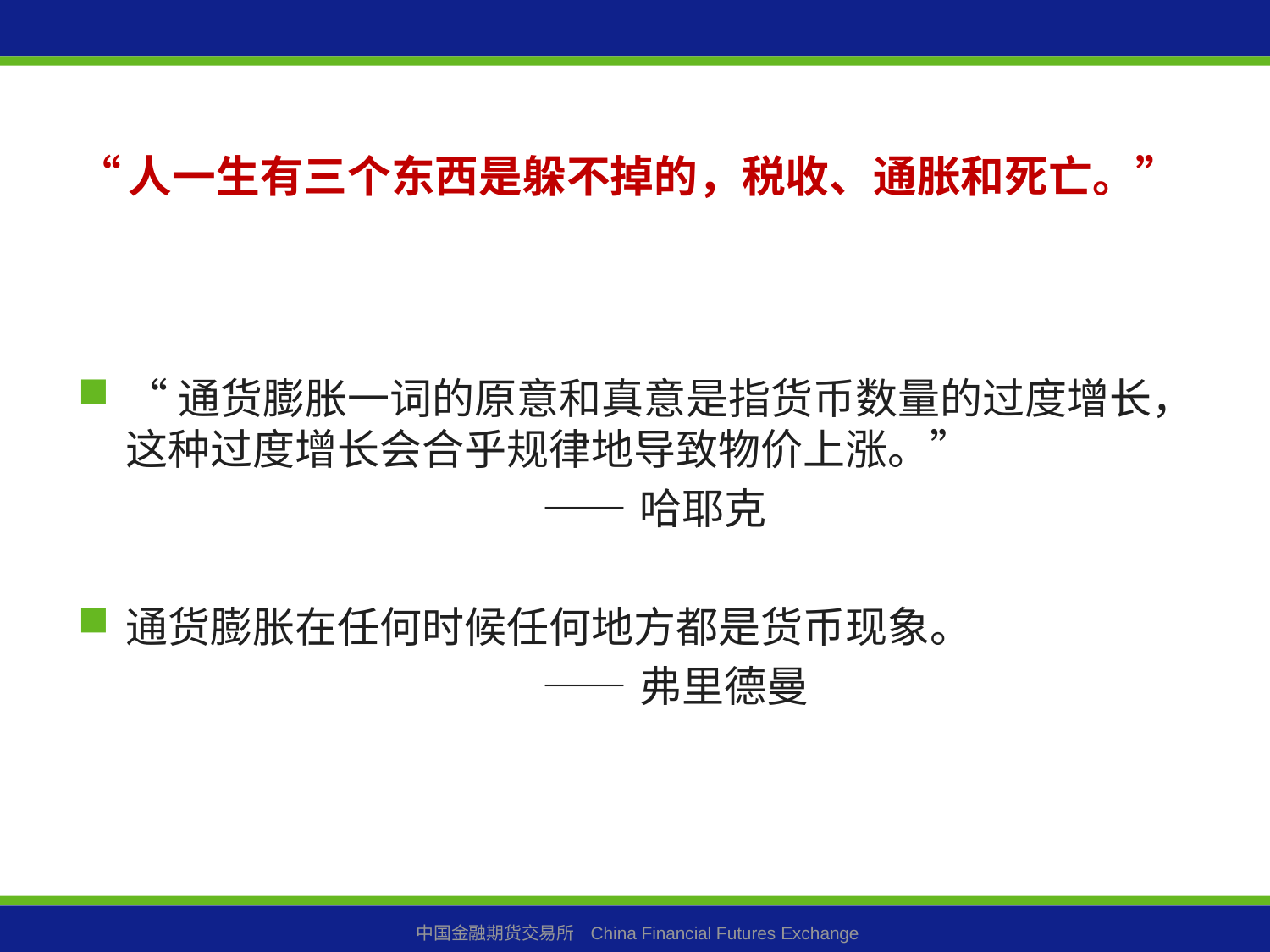

# “人一生有三个东西是躲不掉的，税收、通胀和死亡。”

“通货膨胀一词的原意和真意是指货币数量的过度增长，这种过度增长会合乎规律地导致物价上涨。”
                                                 ——哈耶克

通货膨胀在任何时候任何地方都是货币现象。
                                                 ——弗里德曼